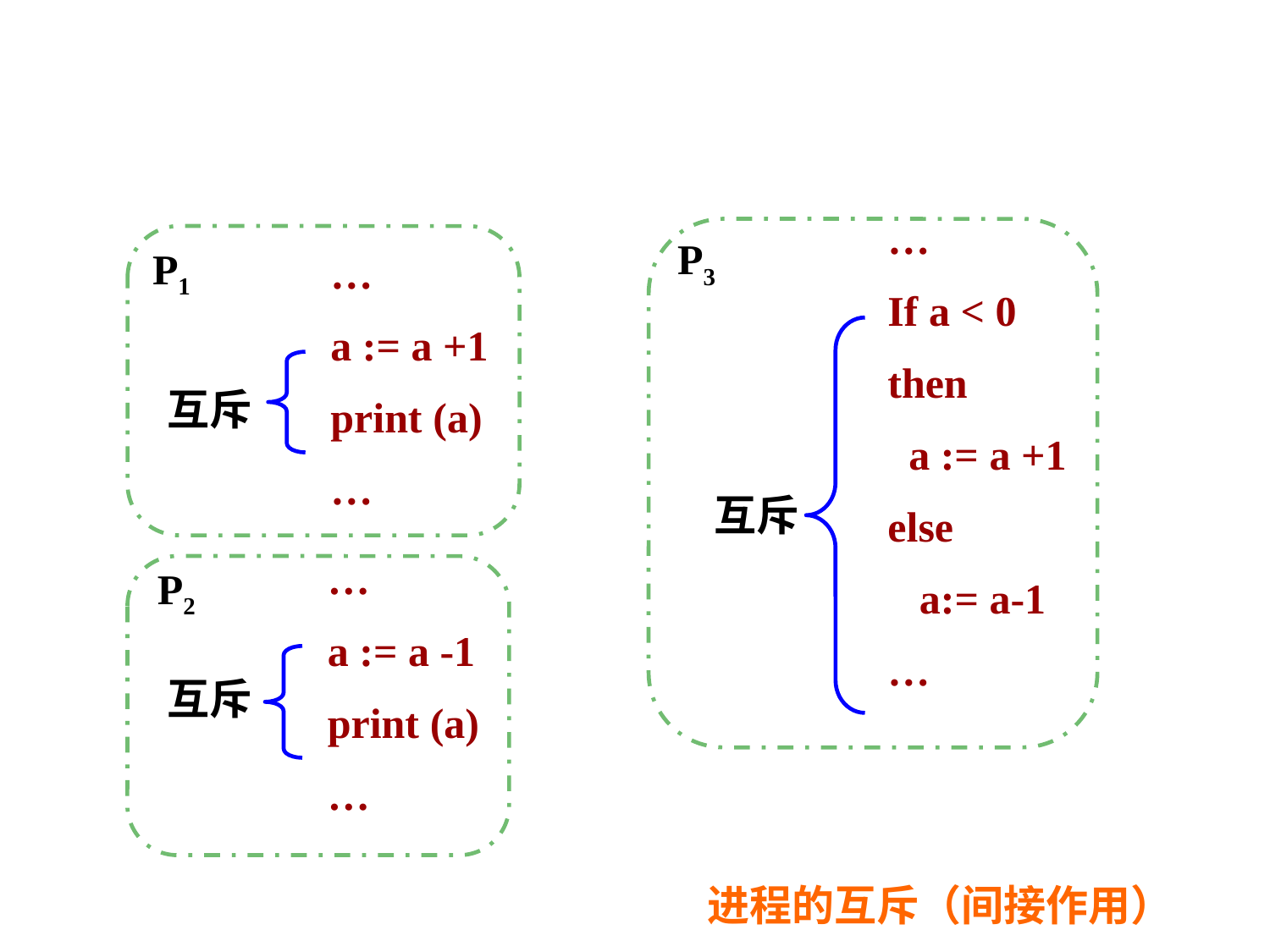

…
If a < 0
then
  a := a +1
else
   a:= a-1
…
P3

互斥

P1
…
a := a +1
print (a)
…

互斥
…
a := a -1
print (a)
…
P2

互斥
 进程的互斥（间接作用）